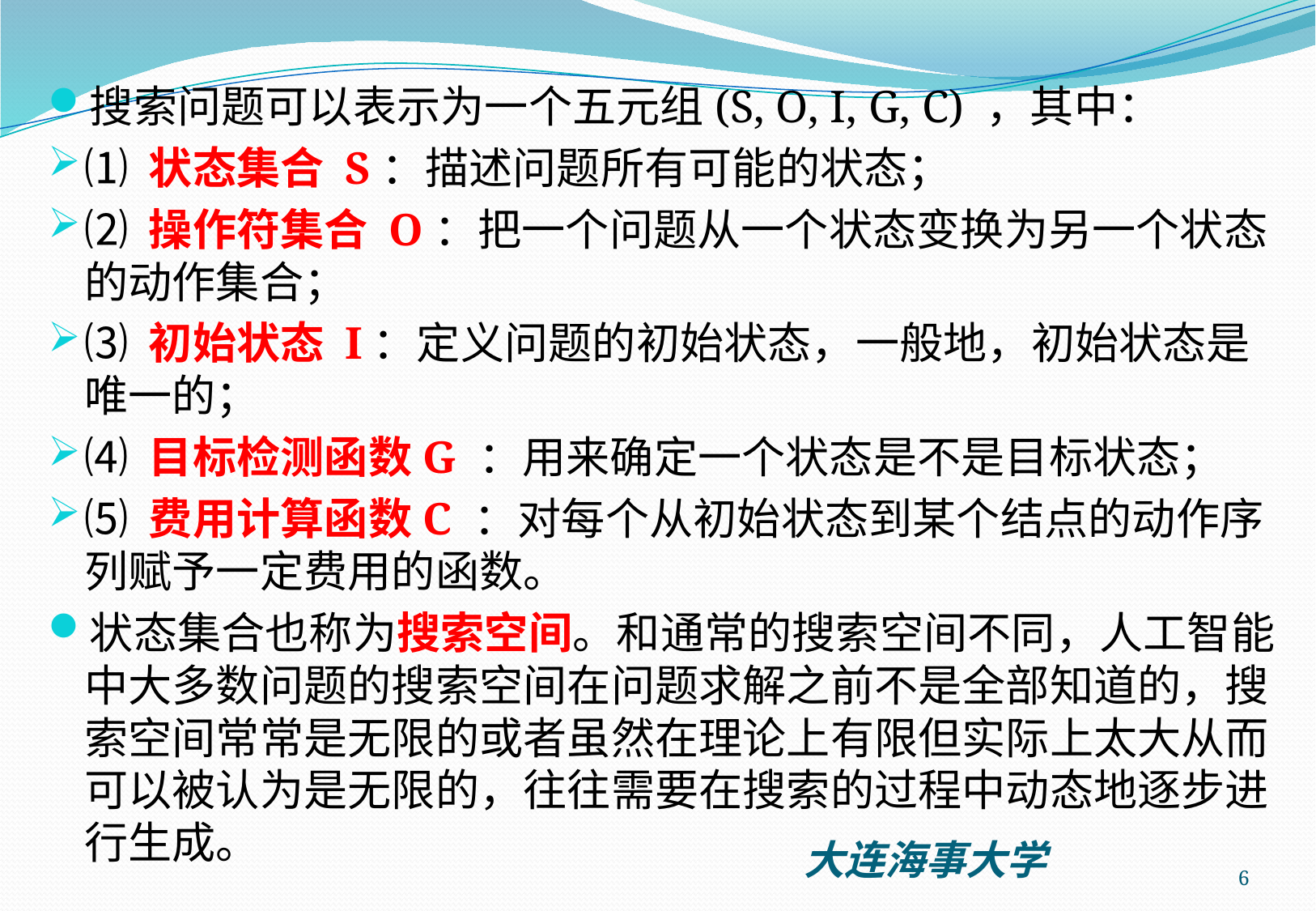

搜索问题可以表示为一个五元组(S, O, I, G, C) ，其中：
⑴ 状态集合 S：描述问题所有可能的状态；
⑵ 操作符集合 O：把一个问题从一个状态变换为另一个状态的动作集合；
⑶ 初始状态 I：定义问题的初始状态，一般地，初始状态是唯一的；
⑷ 目标检测函数G ：用来确定一个状态是不是目标状态；
⑸ 费用计算函数C ：对每个从初始状态到某个结点的动作序列赋予一定费用的函数。
状态集合也称为搜索空间。和通常的搜索空间不同，人工智能中大多数问题的搜索空间在问题求解之前不是全部知道的，搜索空间常常是无限的或者虽然在理论上有限但实际上太大从而可以被认为是无限的，往往需要在搜索的过程中动态地逐步进行生成。
6